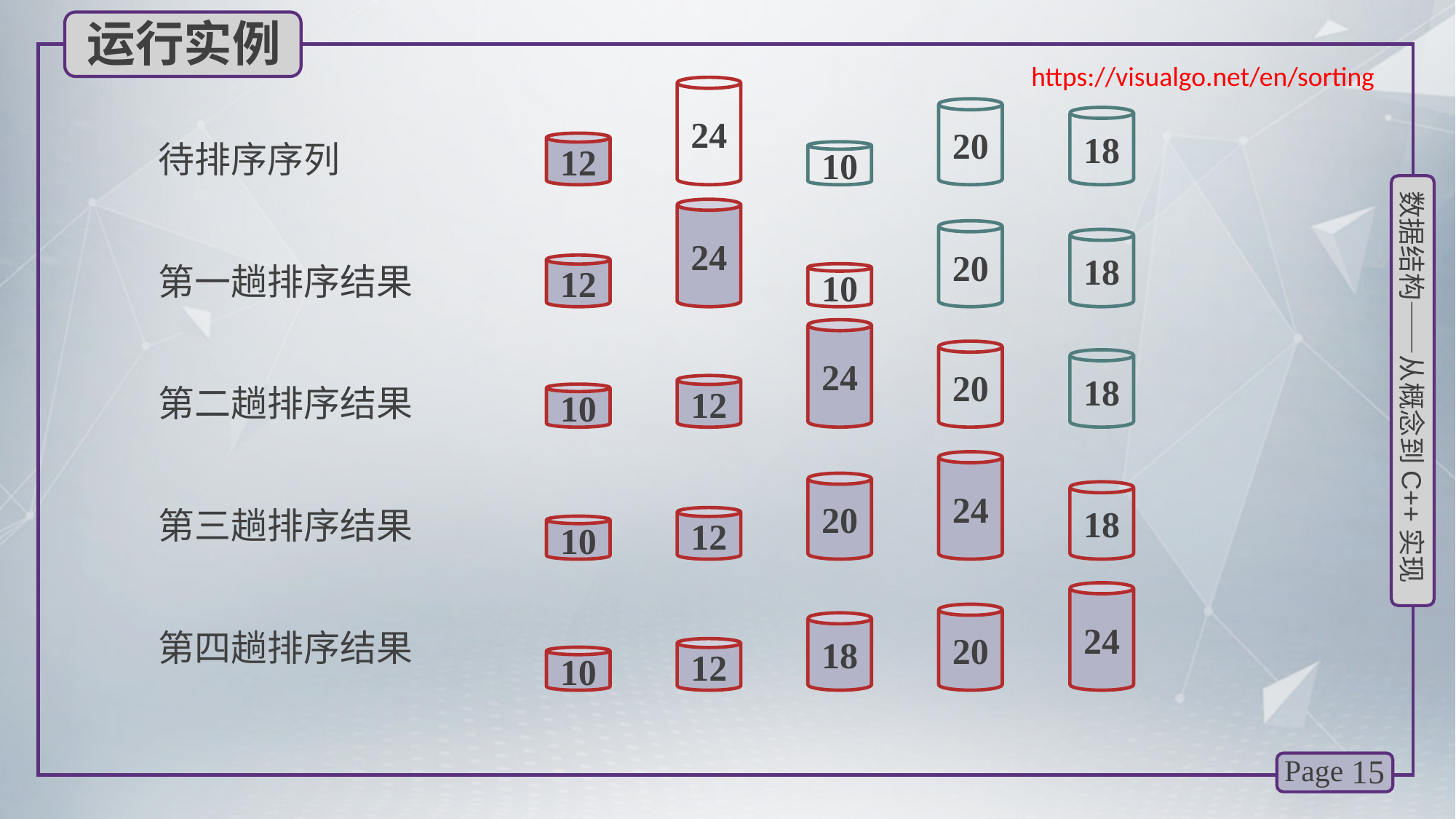

运行实例

https://visualgo.net/en/sorting
24
20
18
待排序序列
12
10
24
20
18
第一趟排序结果
12
10
24
20
18
第二趟排序结果
12
10
24
20
18
第三趟排序结果
12
10
24
20
18
第四趟排序结果
12
10